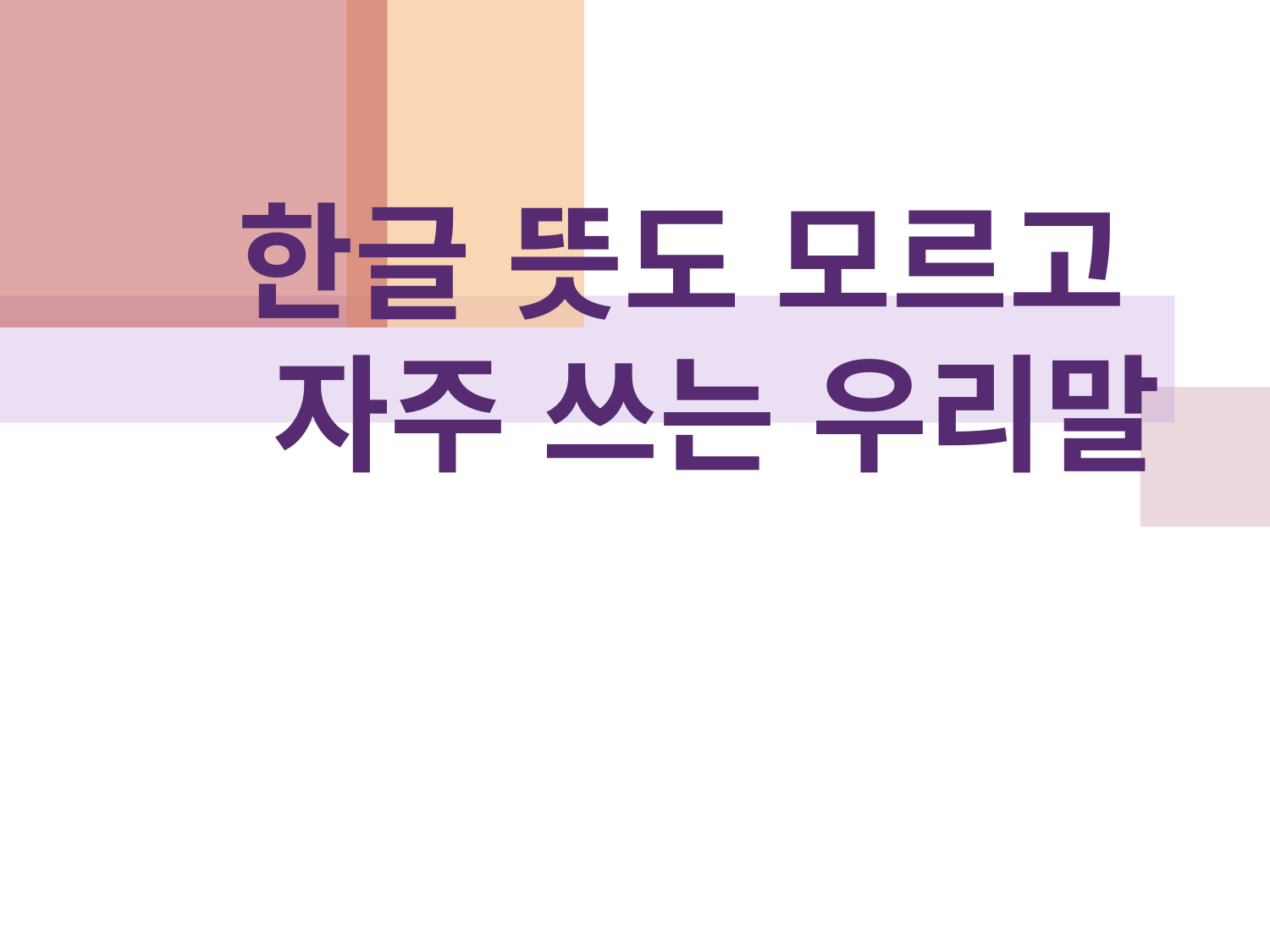

# 한글 뜻도 모르고 자주 쓰는 우리말